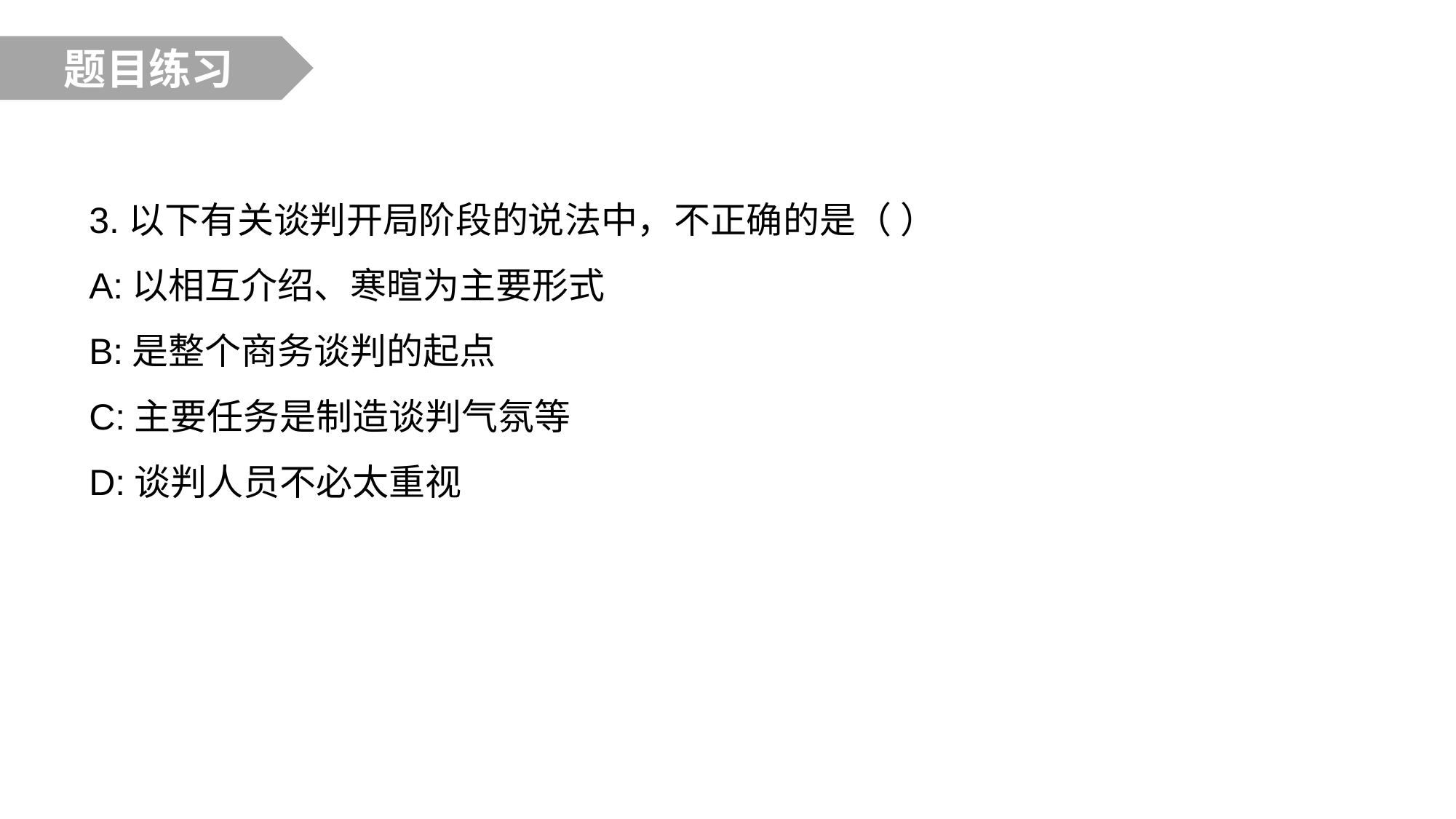

题目练习
3.以下有关谈判开局阶段的说法中，不正确的是（ ）
A:以相互介绍、寒暄为主要形式
B:是整个商务谈判的起点
C:主要任务是制造谈判气氛等
D:谈判人员不必太重视